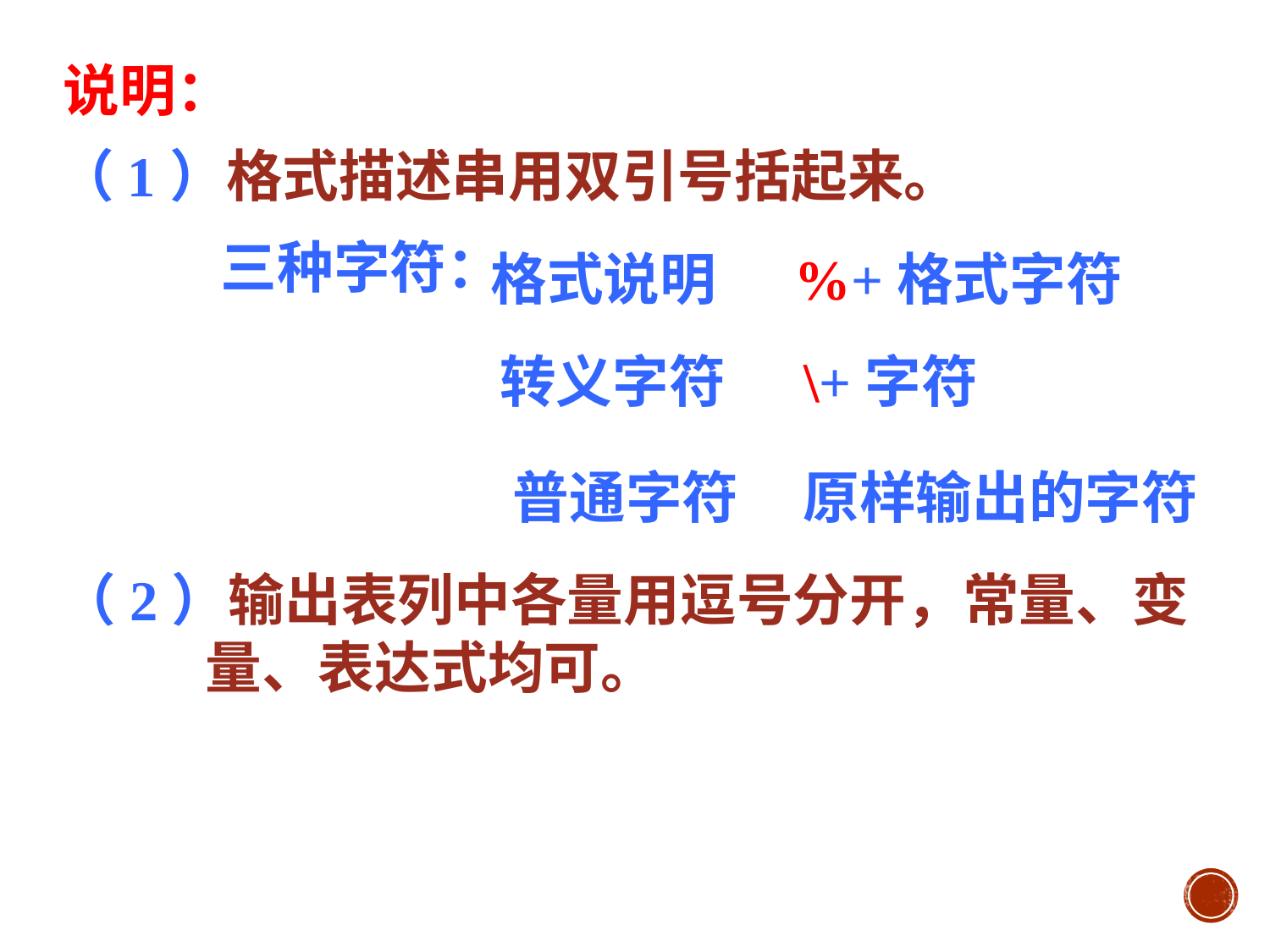

说明：
（1）格式描述串用双引号括起来。
三种字符：
格式说明     %+格式字符
转义字符     \+字符
普通字符     原样输出的字符
（2）输出表列中各量用逗号分开，常量、变量、表达式均可。